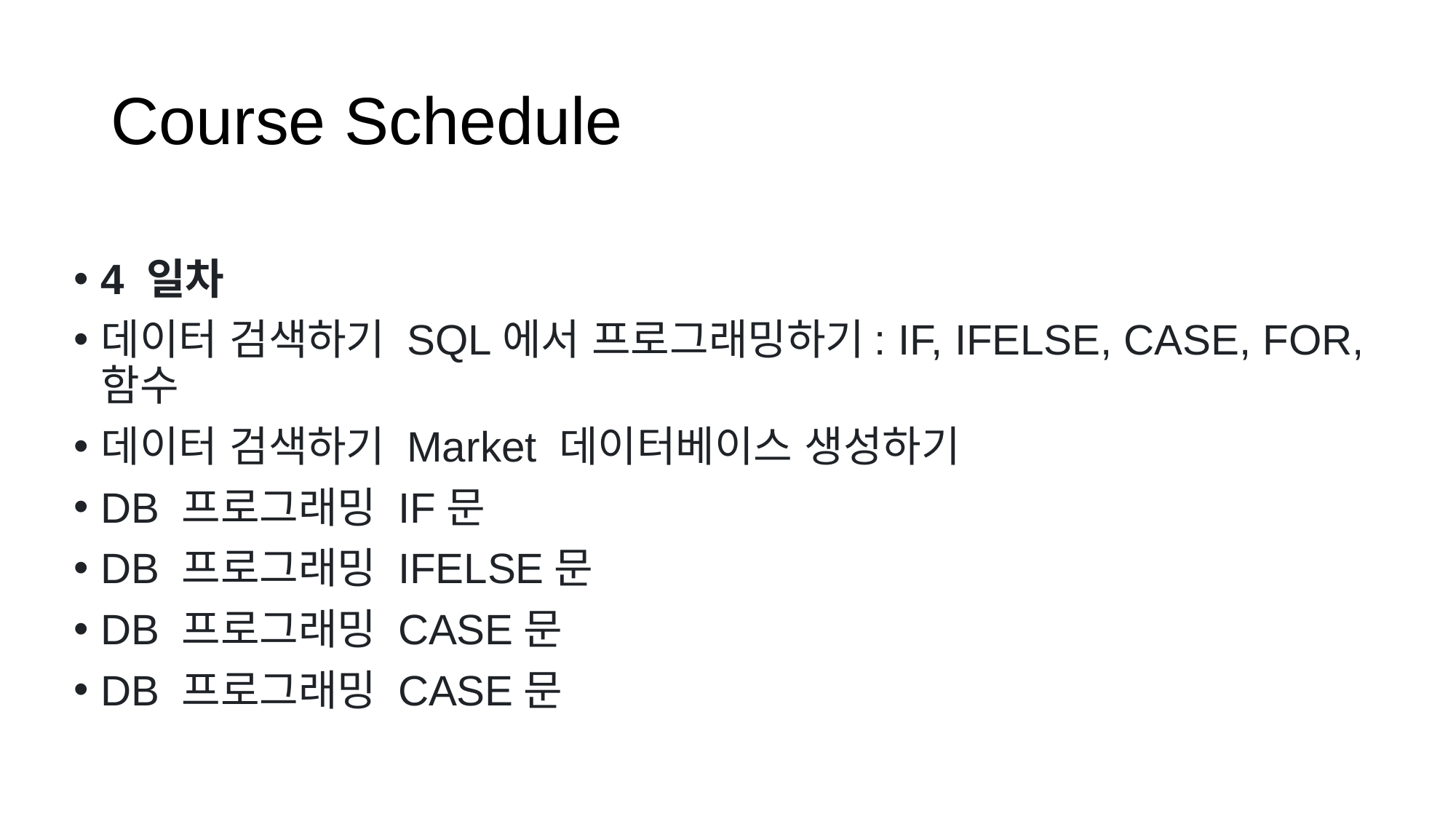

# Course Schedule
4 일차
데이터 검색하기 SQL에서 프로그래밍하기: IF, IFELSE, CASE, FOR, 함수
데이터 검색하기 Market 데이터베이스 생성하기
DB 프로그래밍 IF문
DB 프로그래밍 IFELSE문
DB 프로그래밍 CASE문
DB 프로그래밍 CASE문